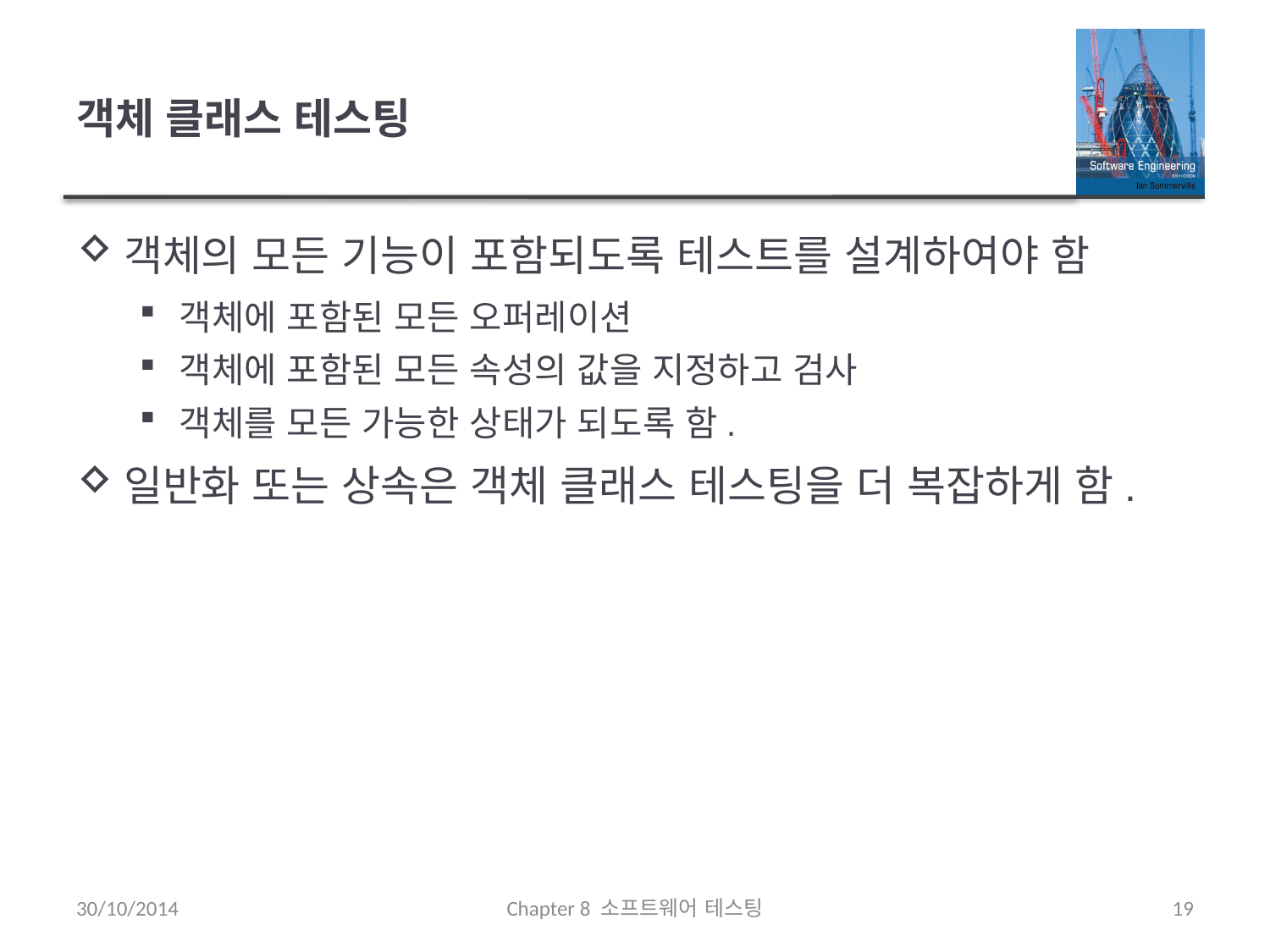

# 객체 클래스 테스팅
객체의 모든 기능이 포함되도록 테스트를 설계하여야 함
객체에 포함된 모든 오퍼레이션
객체에 포함된 모든 속성의 값을 지정하고 검사
객체를 모든 가능한 상태가 되도록 함.
일반화 또는 상속은 객체 클래스 테스팅을 더 복잡하게 함.
30/10/2014
Chapter 8 소프트웨어 테스팅
19